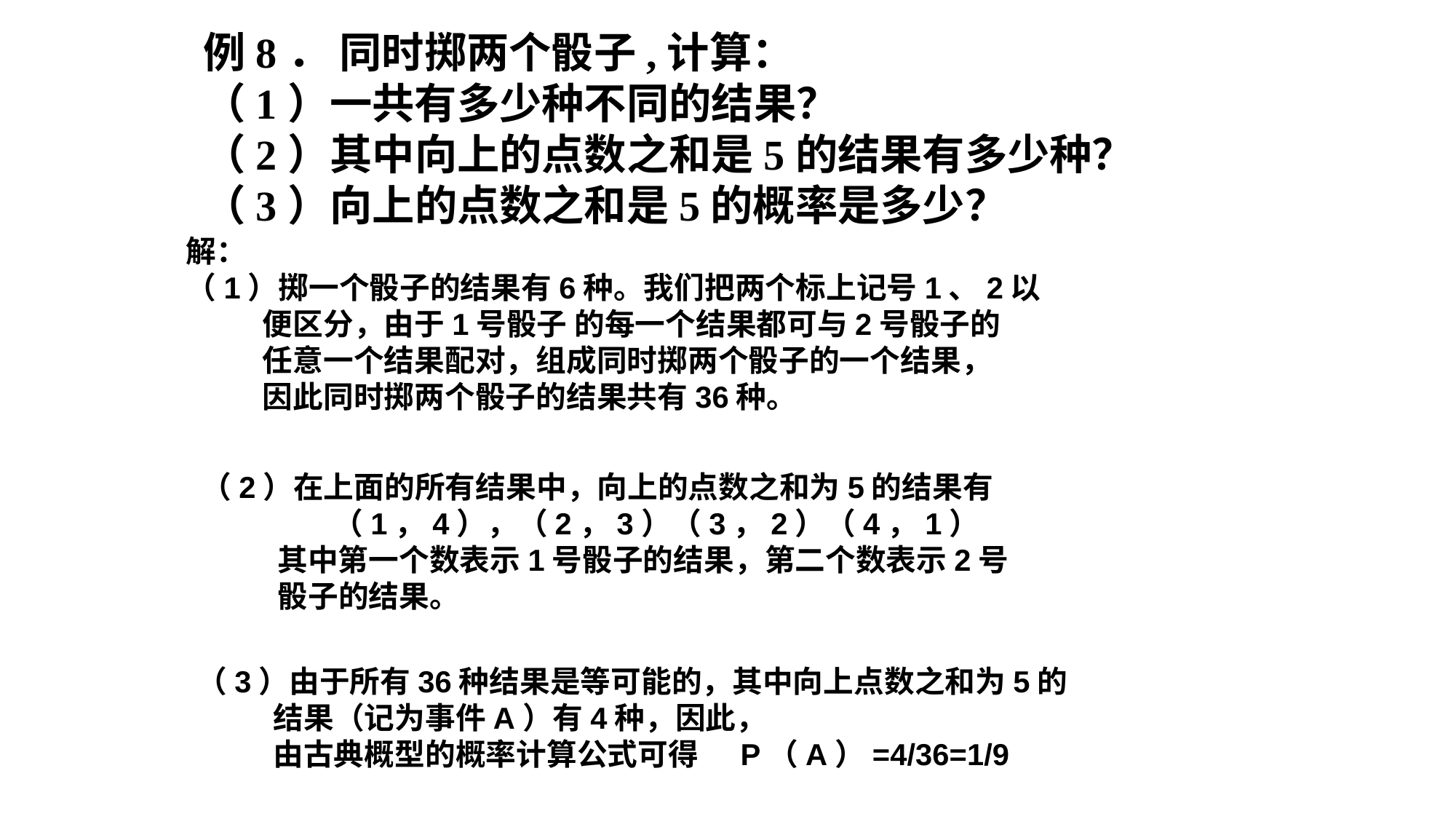

例8． 同时掷两个骰子,计算：
（1）一共有多少种不同的结果？
（2）其中向上的点数之和是5的结果有多少种？
（3）向上的点数之和是5的概率是多少？
解：
（1）掷一个骰子的结果有6种。我们把两个标上记号1、2以
          便区分，由于1号骰子 的每一个结果都可与2号骰子的
          任意一个结果配对，组成同时掷两个骰子的一个结果，
          因此同时掷两个骰子的结果共有36种。
（2）在上面的所有结果中，向上的点数之和为5的结果有
                  （1，4），（2，3）（3，2）（4，1）
          其中第一个数表示1号骰子的结果，第二个数表示2号
          骰子的结果。
（3）由于所有36种结果是等可能的，其中向上点数之和为5的
          结果（记为事件A）有4种，因此，
          由古典概型的概率计算公式可得     P（A）=4/36=1/9